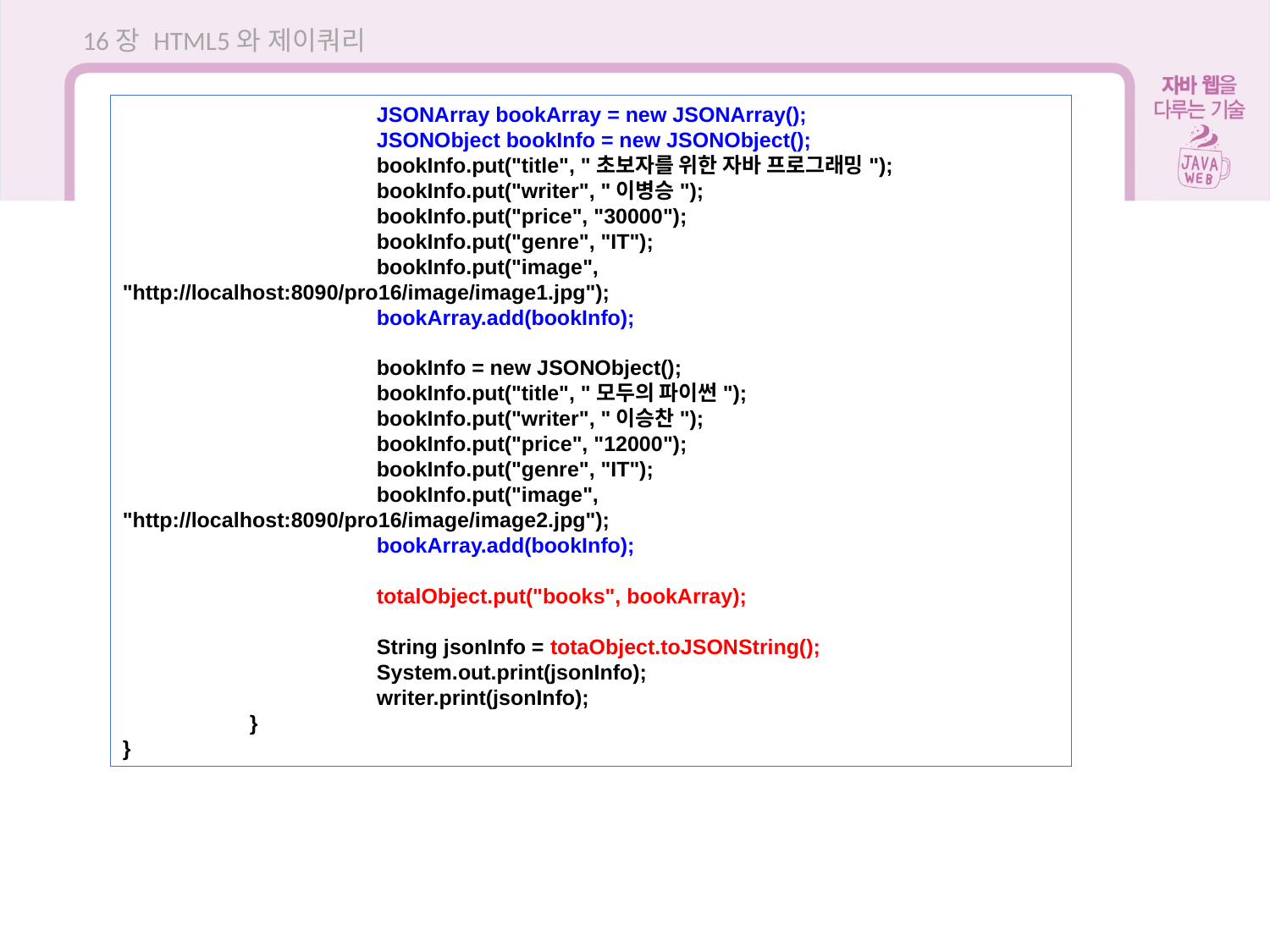

16장 HTML5와 제이쿼리
		JSONArray bookArray = new JSONArray();
		JSONObject bookInfo = new JSONObject();
		bookInfo.put("title", "초보자를 위한 자바 프로그래밍");
		bookInfo.put("writer", "이병승");
		bookInfo.put("price", "30000");
		bookInfo.put("genre", "IT");
		bookInfo.put("image", "http://localhost:8090/pro16/image/image1.jpg");
		bookArray.add(bookInfo);

		bookInfo = new JSONObject();
		bookInfo.put("title", "모두의 파이썬");
		bookInfo.put("writer", "이승찬");
		bookInfo.put("price", "12000");
		bookInfo.put("genre", "IT");
		bookInfo.put("image", "http://localhost:8090/pro16/image/image2.jpg");
		bookArray.add(bookInfo);

		totalObject.put("books", bookArray);

		String jsonInfo = totaObject.toJSONString();
		System.out.print(jsonInfo);
		writer.print(jsonInfo);
	}
}